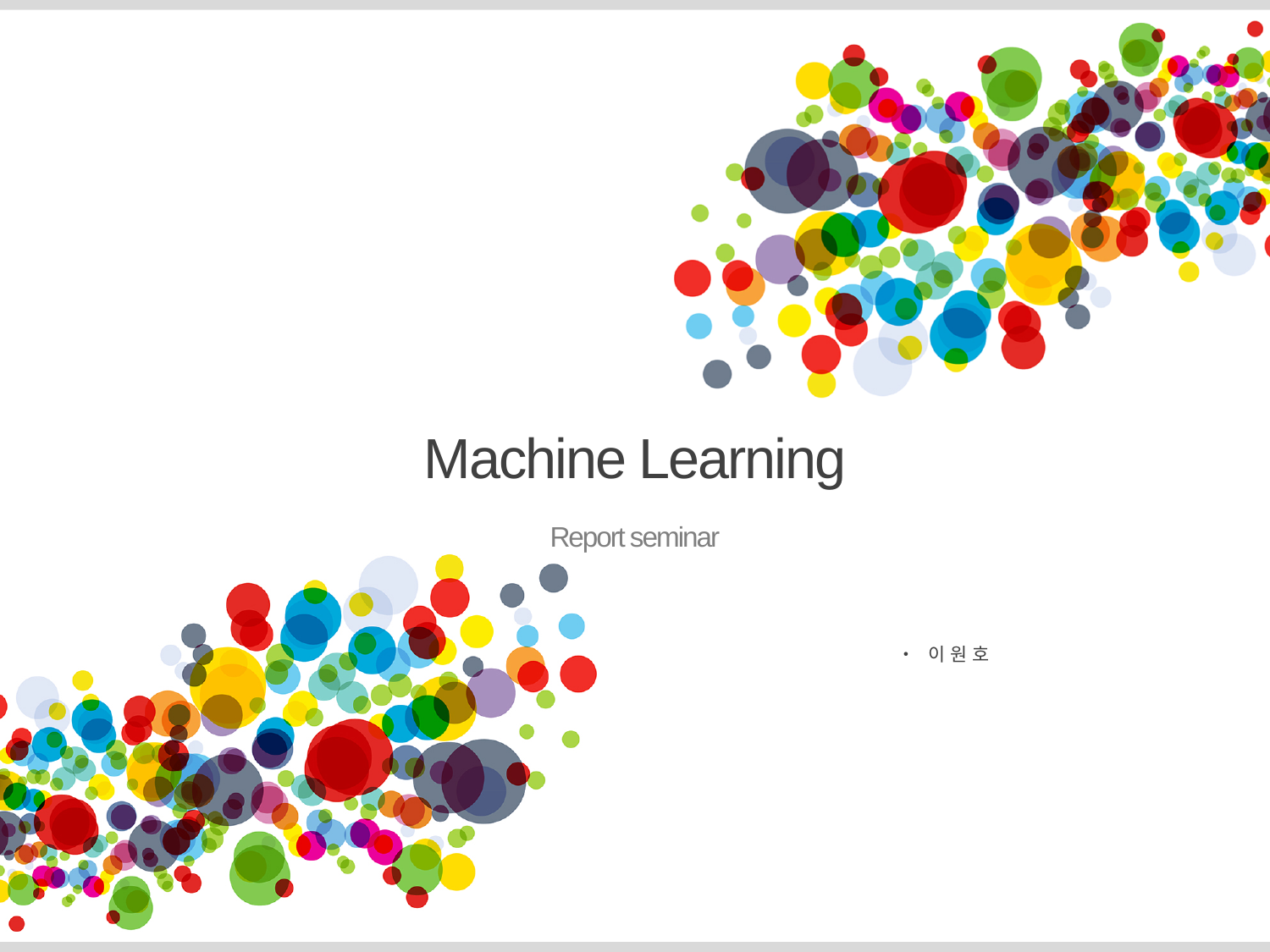

# Machine Learning
Report seminar
•  이 원 호